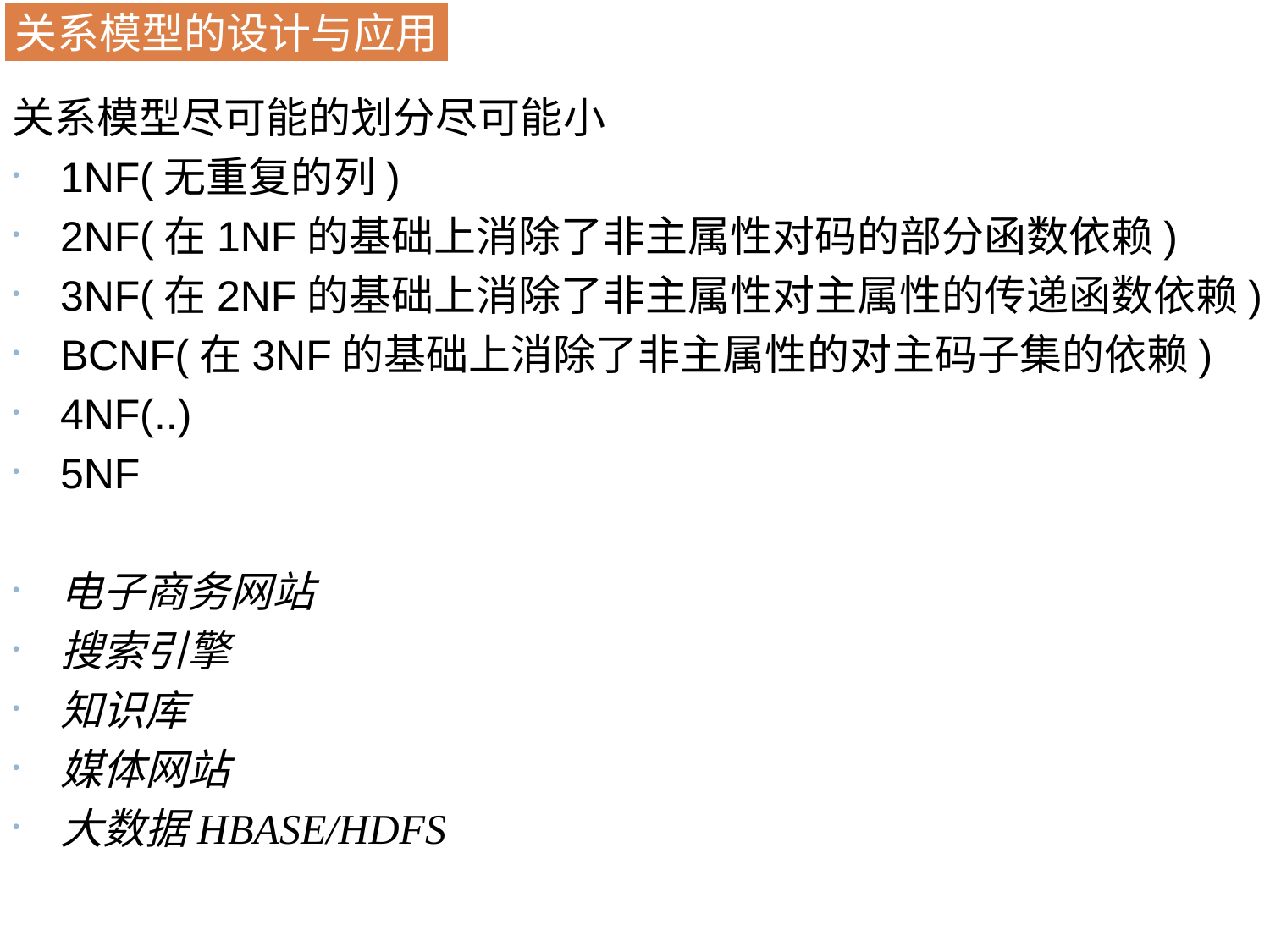

关系模型的设计与应用
6.1 一性回归
关系模型尽可能的划分尽可能小
1NF(无重复的列)
2NF(在1NF的基础上消除了非主属性对码的部分函数依赖)
3NF(在2NF的基础上消除了非主属性对主属性的传递函数依赖)
BCNF(在3NF的基础上消除了非主属性的对主码子集的依赖)
4NF(..)
5NF

电子商务网站
搜索引擎
知识库
媒体网站
大数据HBASE/HDFS